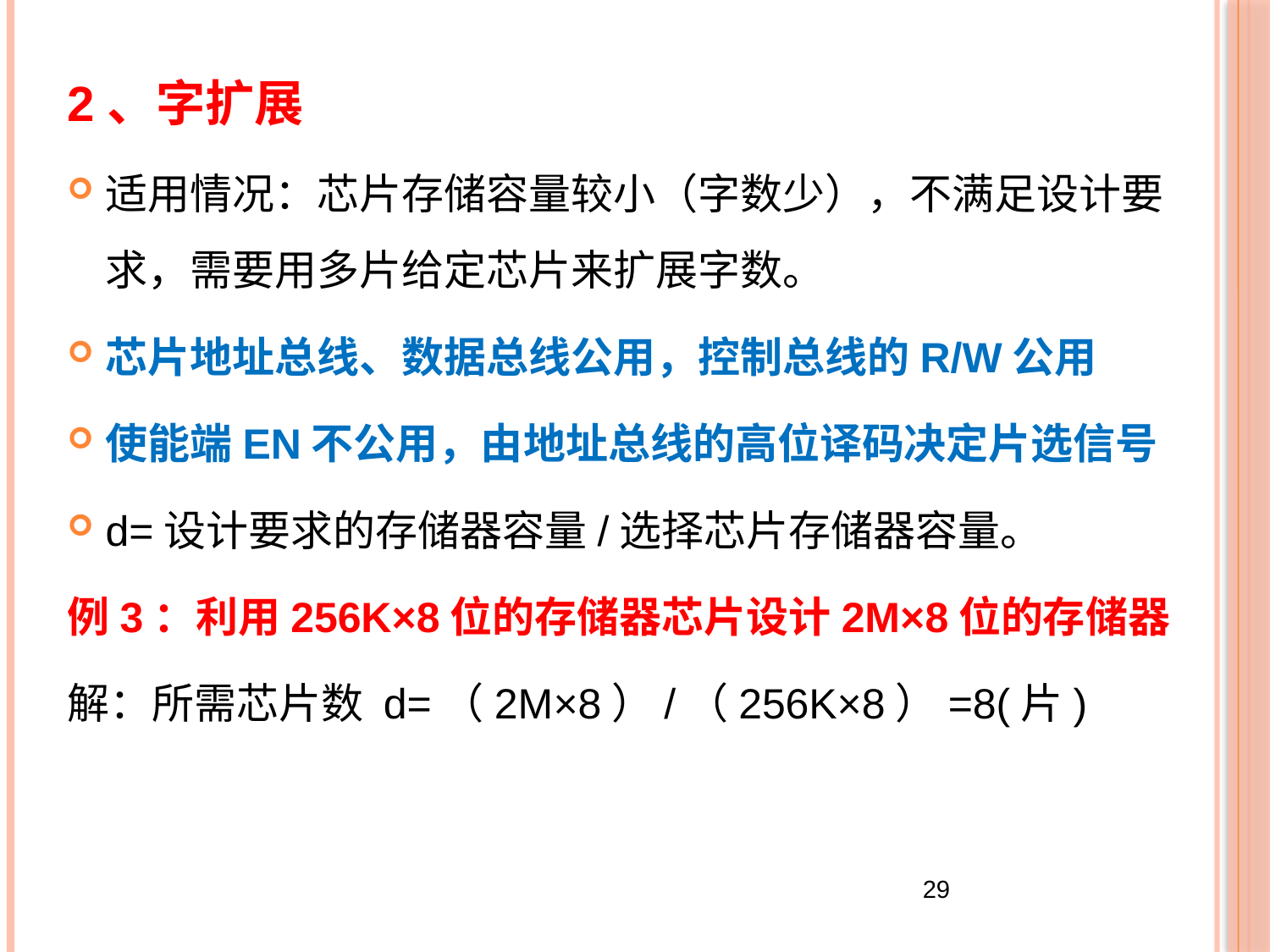

2、字扩展
适用情况：芯片存储容量较小（字数少），不满足设计要求，需要用多片给定芯片来扩展字数。
芯片地址总线、数据总线公用，控制总线的R/W公用
使能端EN不公用，由地址总线的高位译码决定片选信号
d=设计要求的存储器容量/选择芯片存储器容量。
例3：利用256K×8位的存储器芯片设计2M×8位的存储器
解：所需芯片数 d=（2M×8）/（256K×8）=8(片)
29